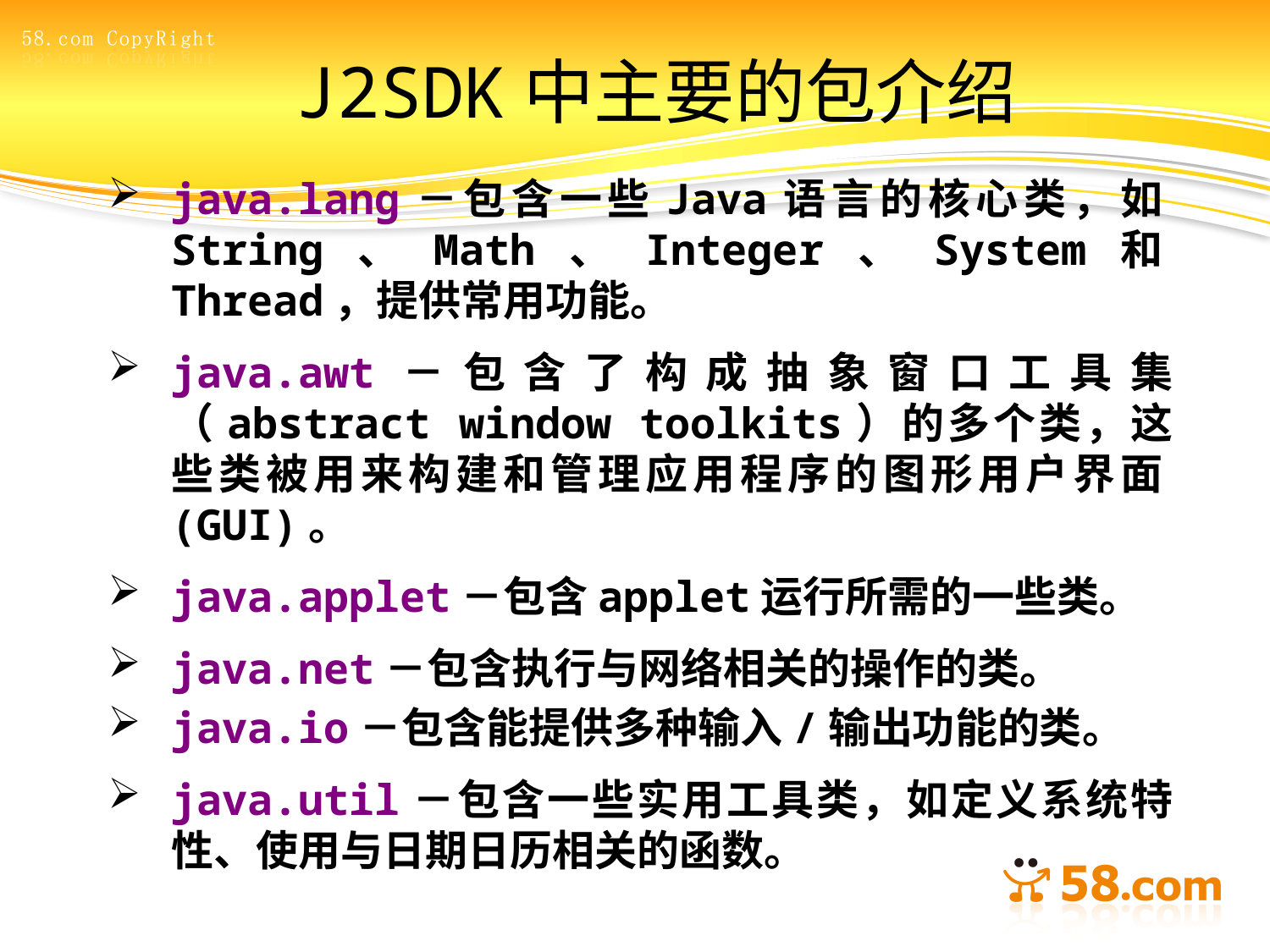

# J2SDK中主要的包介绍
java.lang－包含一些Java语言的核心类，如String、Math、Integer、System和Thread，提供常用功能。
java.awt－包含了构成抽象窗口工具集（abstract window toolkits）的多个类，这些类被用来构建和管理应用程序的图形用户界面(GUI)。
java.applet－包含applet运行所需的一些类。
java.net－包含执行与网络相关的操作的类。
java.io－包含能提供多种输入/输出功能的类。
java.util－包含一些实用工具类，如定义系统特性、使用与日期日历相关的函数。